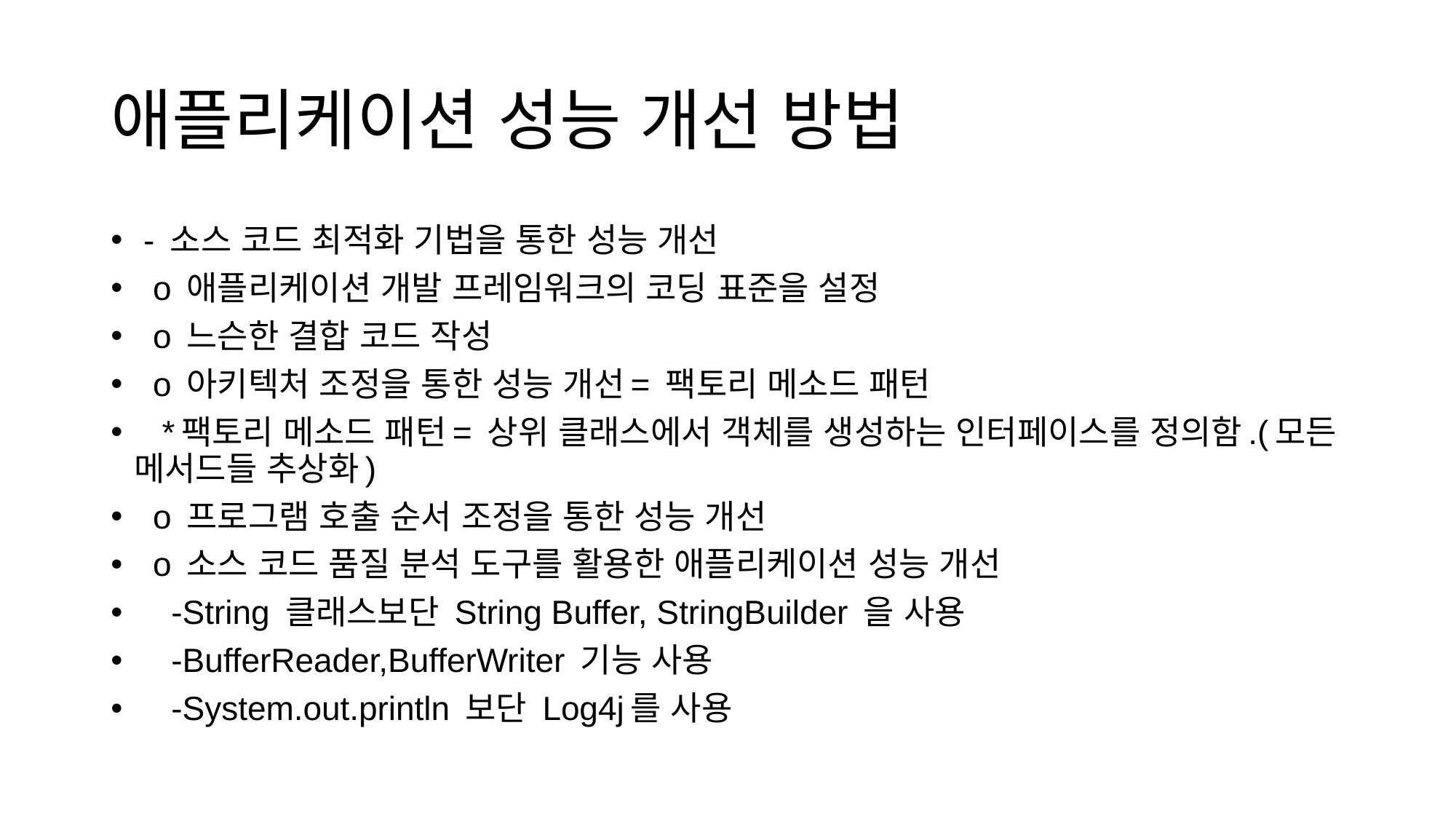

# 애플리케이션 성능 개선 방법
 - 소스 코드 최적화 기법을 통한 성능 개선
  o 애플리케이션 개발 프레임워크의 코딩 표준을 설정
  o 느슨한 결합 코드 작성
  o 아키텍처 조정을 통한 성능 개선= 팩토리 메소드 패턴
   *팩토리 메소드 패턴= 상위 클래스에서 객체를 생성하는 인터페이스를 정의함.(모든 메서드들 추상화)
  o 프로그램 호출 순서 조정을 통한 성능 개선
  o 소스 코드 품질 분석 도구를 활용한 애플리케이션 성능 개선
    -String 클래스보단 String Buffer, StringBuilder 을 사용
    -BufferReader,BufferWriter 기능 사용
    -System.out.println 보단 Log4j를 사용